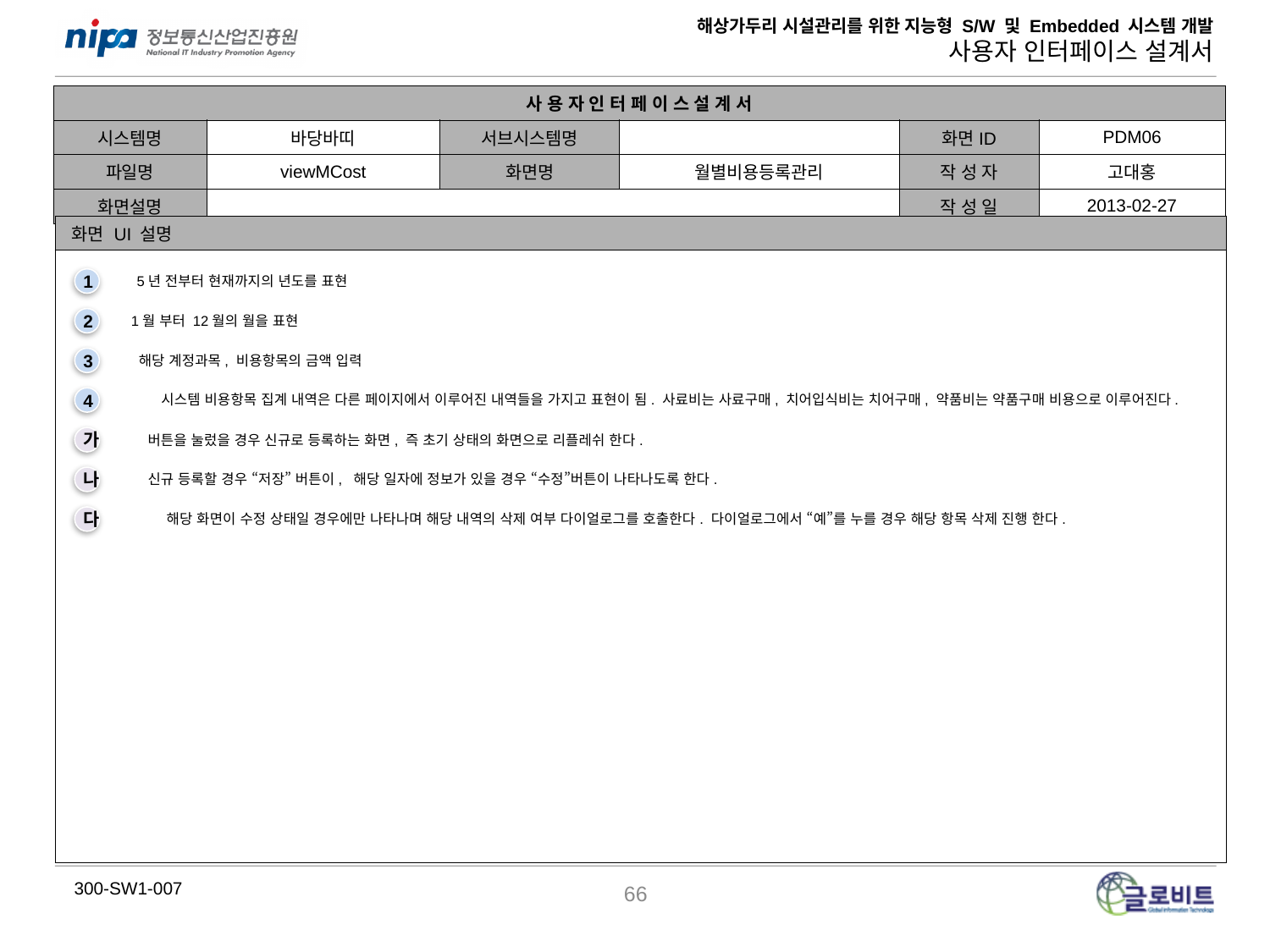

| 사 용 자 인 터 페 이 스 설 계 서 |  |  |  |  |  |
| --- | --- | --- | --- | --- | --- |
| 시스템명 | 바당바띠 | 서브시스템명 |  | 화면ID | PDM06 |
| 파일명 | viewMCost | 화면명 | 월별비용등록관리 | 작 성 자 | 고대홍 |
| 화면설명 |  |  |  | 작 성 일 | 2013-02-27 |
| 화면 UI 설명 |
| --- |
|  |
5년 전부터 현재까지의 년도를 표현
1
1월 부터 12월의 월을 표현
2
해당 계정과목, 비용항목의 금액 입력
3
시스템 비용항목 집계 내역은 다른 페이지에서 이루어진 내역들을 가지고 표현이 됨. 사료비는 사료구매, 치어입식비는 치어구매, 약품비는 약품구매 비용으로 이루어진다.
4
버튼을 눌렀을 경우 신규로 등록하는 화면, 즉 초기 상태의 화면으로 리플레쉬 한다.
가
신규 등록할 경우 “저장” 버튼이,  해당 일자에 정보가 있을 경우 “수정”버튼이 나타나도록 한다.
나
해당 화면이 수정 상태일 경우에만 나타나며 해당 내역의 삭제 여부 다이얼로그를 호출한다. 다이얼로그에서 “예”를 누를 경우 해당 항목 삭제 진행 한다.
다